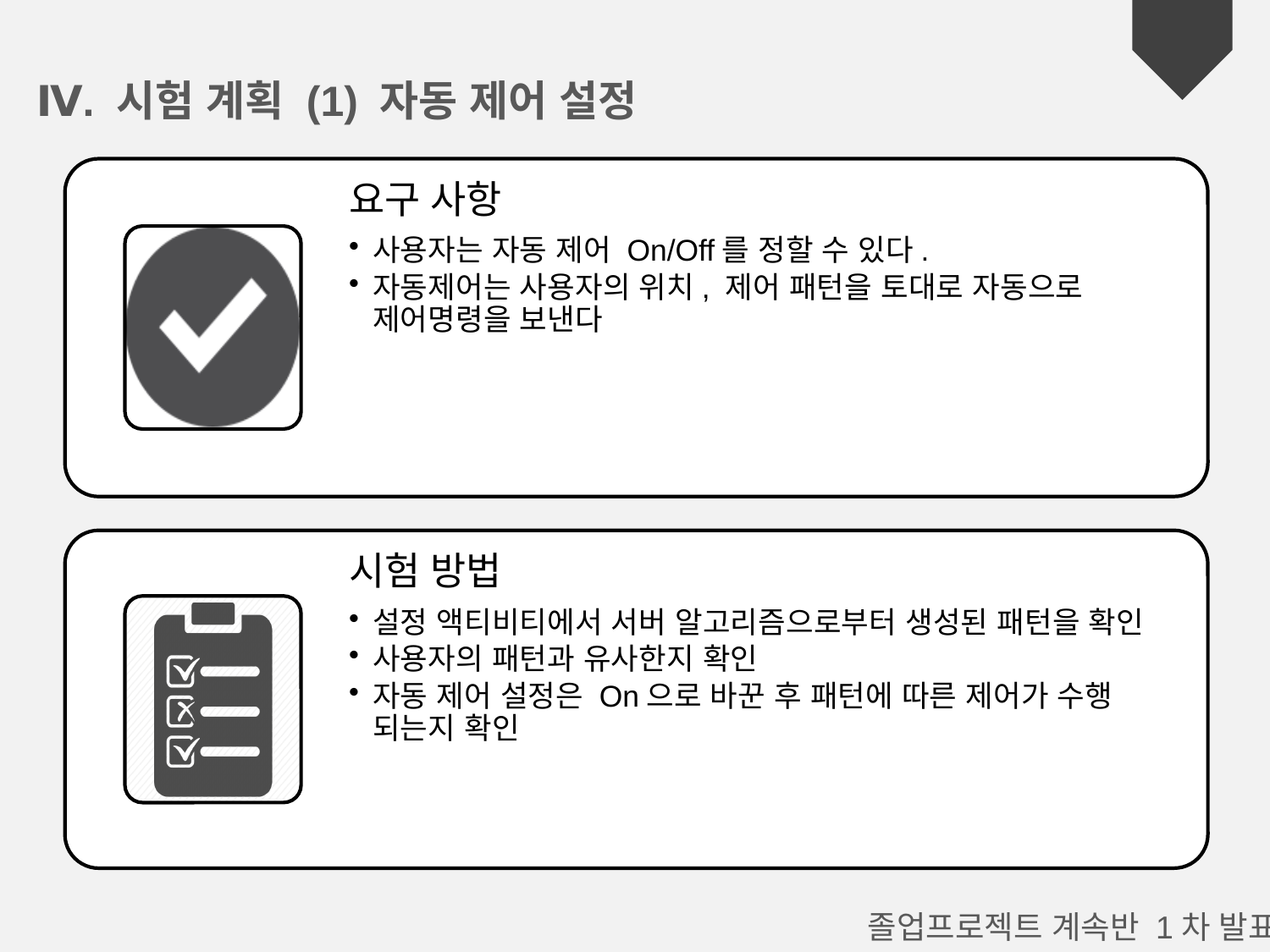

Ⅳ. 시험 계획 (1) 자동 제어 설정
요구 사항
사용자는 자동 제어 On/Off를 정할 수 있다.
자동제어는 사용자의 위치, 제어 패턴을 토대로 자동으로 제어명령을 보낸다
시험 방법
설정 액티비티에서 서버 알고리즘으로부터 생성된 패턴을 확인
사용자의 패턴과 유사한지 확인
자동 제어 설정은 On으로 바꾼 후 패턴에 따른 제어가 수행 되는지 확인
졸업프로젝트 계속반 1차 발표